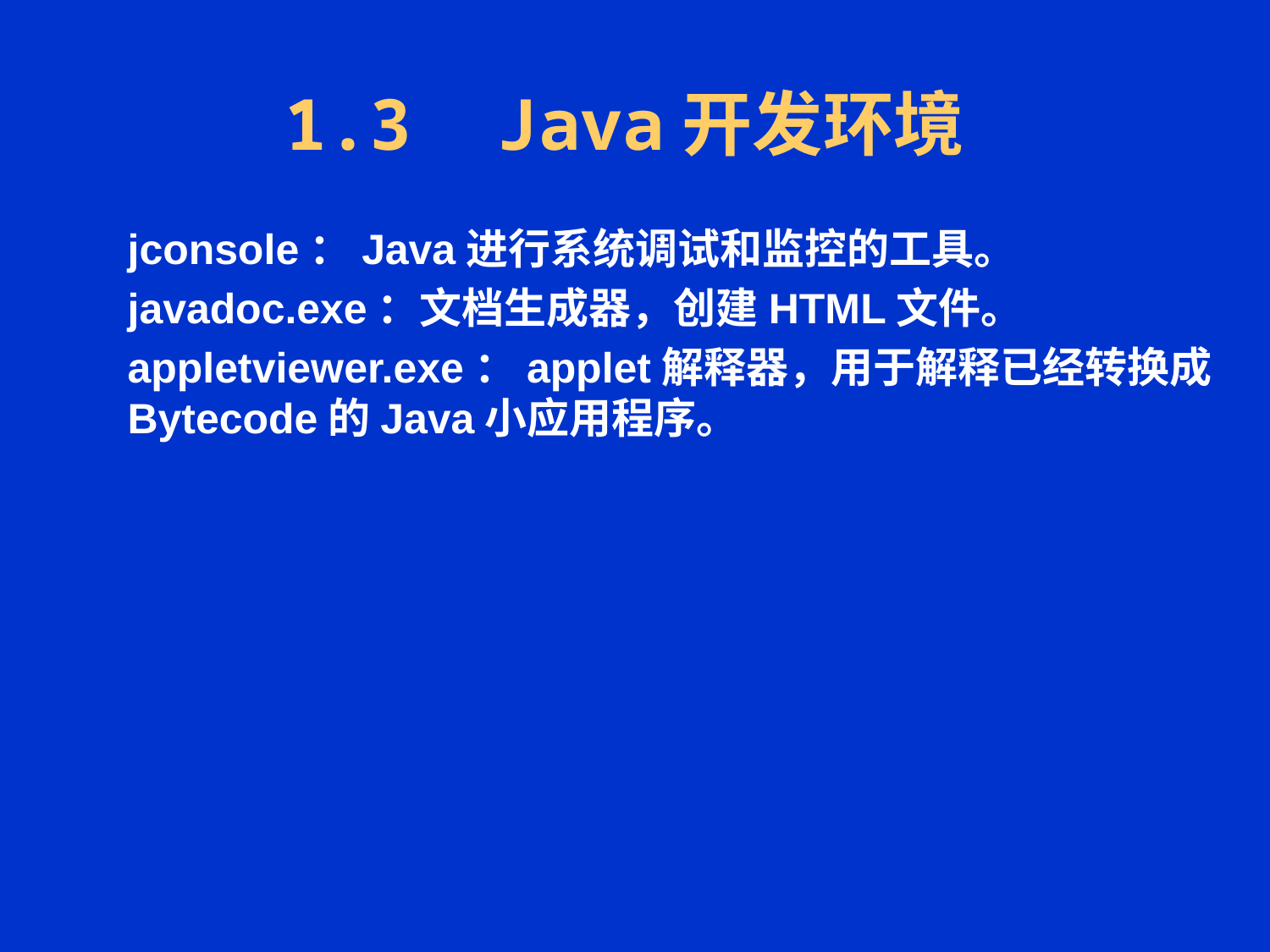

# 1.3  Java开发环境
jconsole：Java进行系统调试和监控的工具。
javadoc.exe：文档生成器，创建HTML文件。
appletviewer.exe：applet解释器，用于解释已经转换成Bytecode的Java小应用程序。